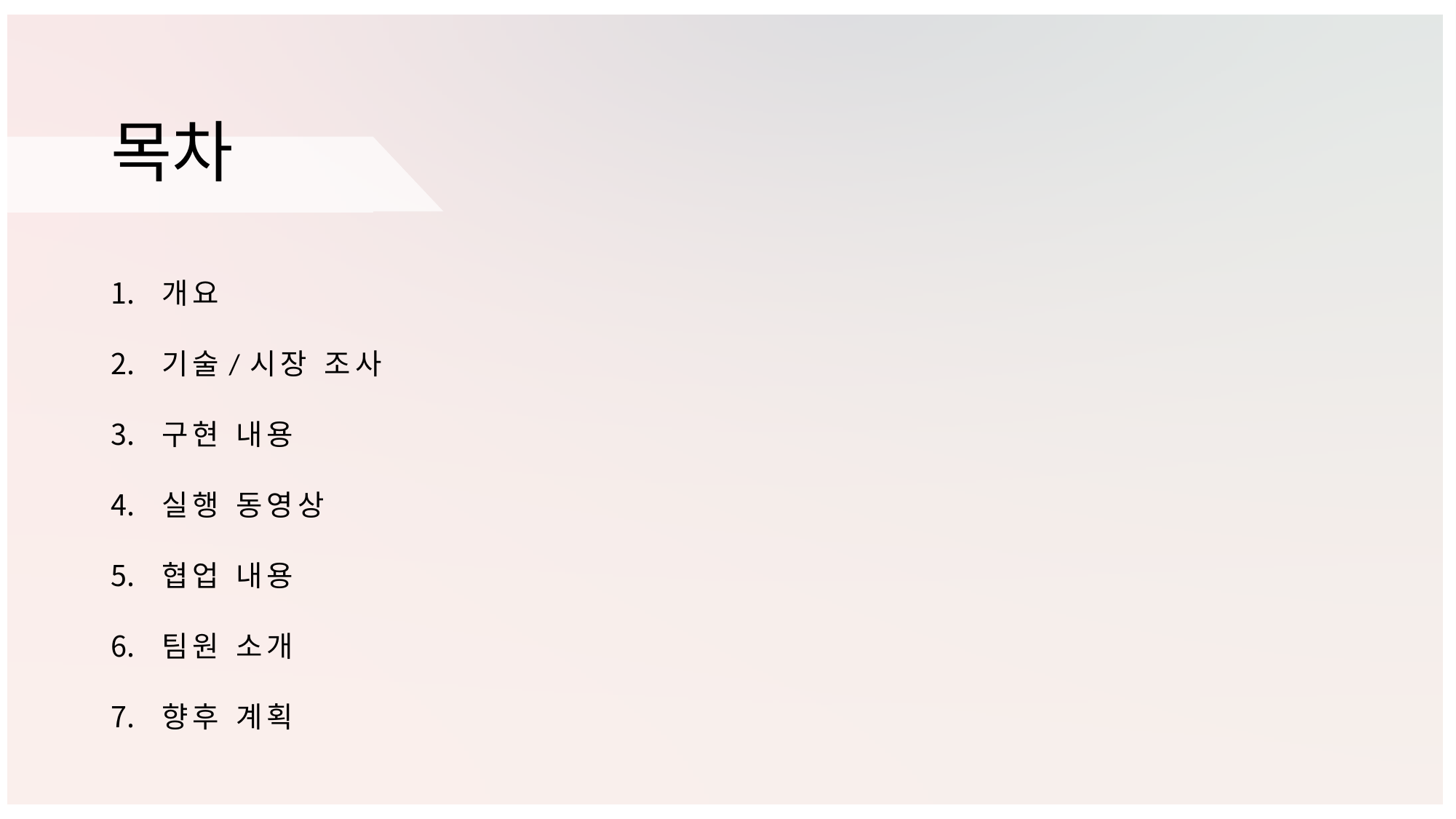

# 목차

개요
기술/시장 조사
구현 내용
실행 동영상
협업 내용
팀원 소개
향후 계획